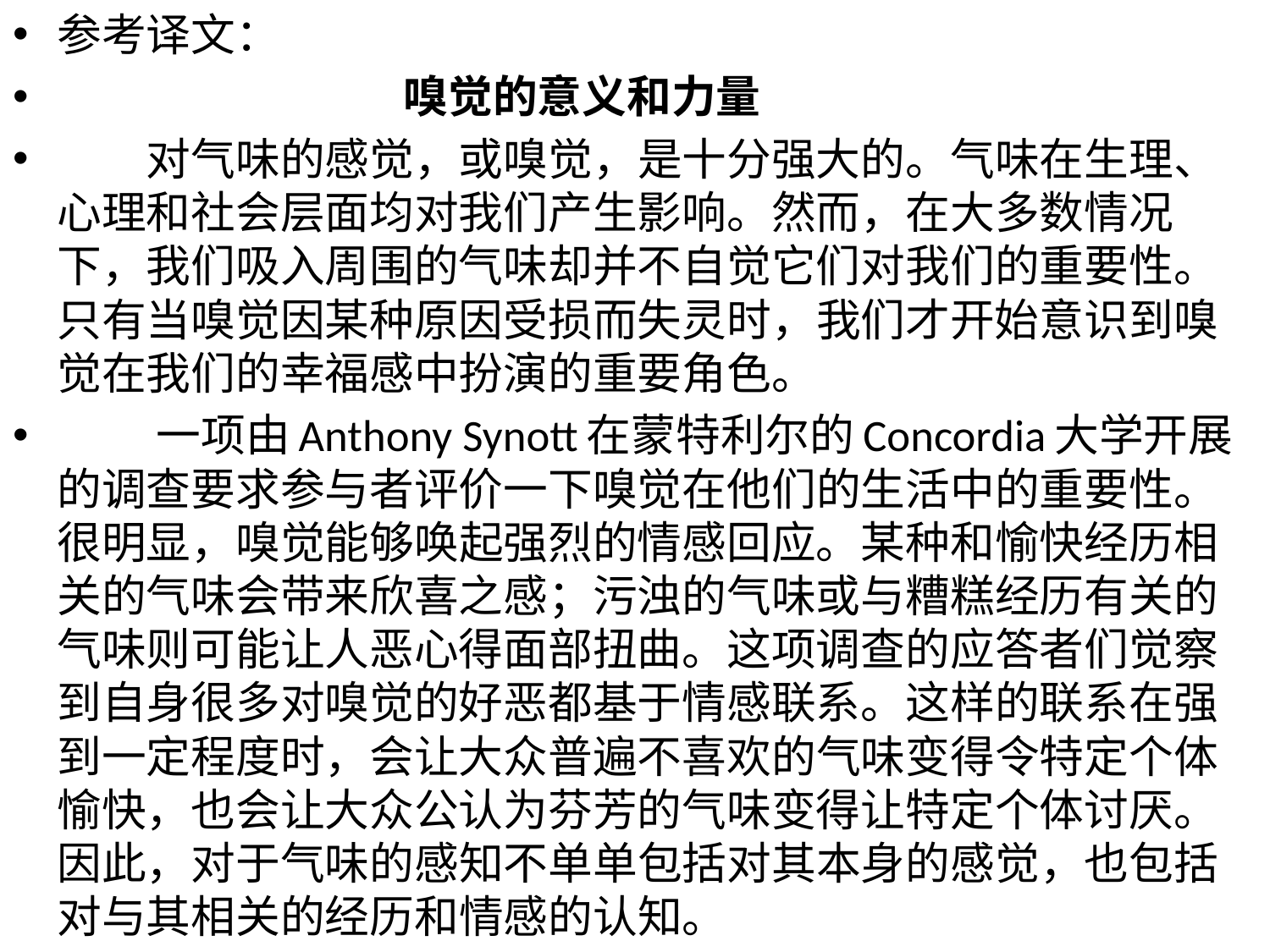

参考译文：
                                  嗅觉的意义和力量
　　对气味的感觉，或嗅觉，是十分强大的。气味在生理、心理和社会层面均对我们产生影响。然而，在大多数情况下，我们吸入周围的气味却并不自觉它们对我们的重要性。只有当嗅觉因某种原因受损而失灵时，我们才开始意识到嗅觉在我们的幸福感中扮演的重要角色。
　　 一项由Anthony Synott在蒙特利尔的Concordia大学开展的调查要求参与者评价一下嗅觉在他们的生活中的重要性。很明显，嗅觉能够唤起强烈的情感回应。某种和愉快经历相关的气味会带来欣喜之感；污浊的气味或与糟糕经历有关的气味则可能让人恶心得面部扭曲。这项调查的应答者们觉察到自身很多对嗅觉的好恶都基于情感联系。这样的联系在强到一定程度时，会让大众普遍不喜欢的气味变得令特定个体愉快，也会让大众公认为芬芳的气味变得让特定个体讨厌。因此，对于气味的感知不单单包括对其本身的感觉，也包括对与其相关的经历和情感的认知。

#